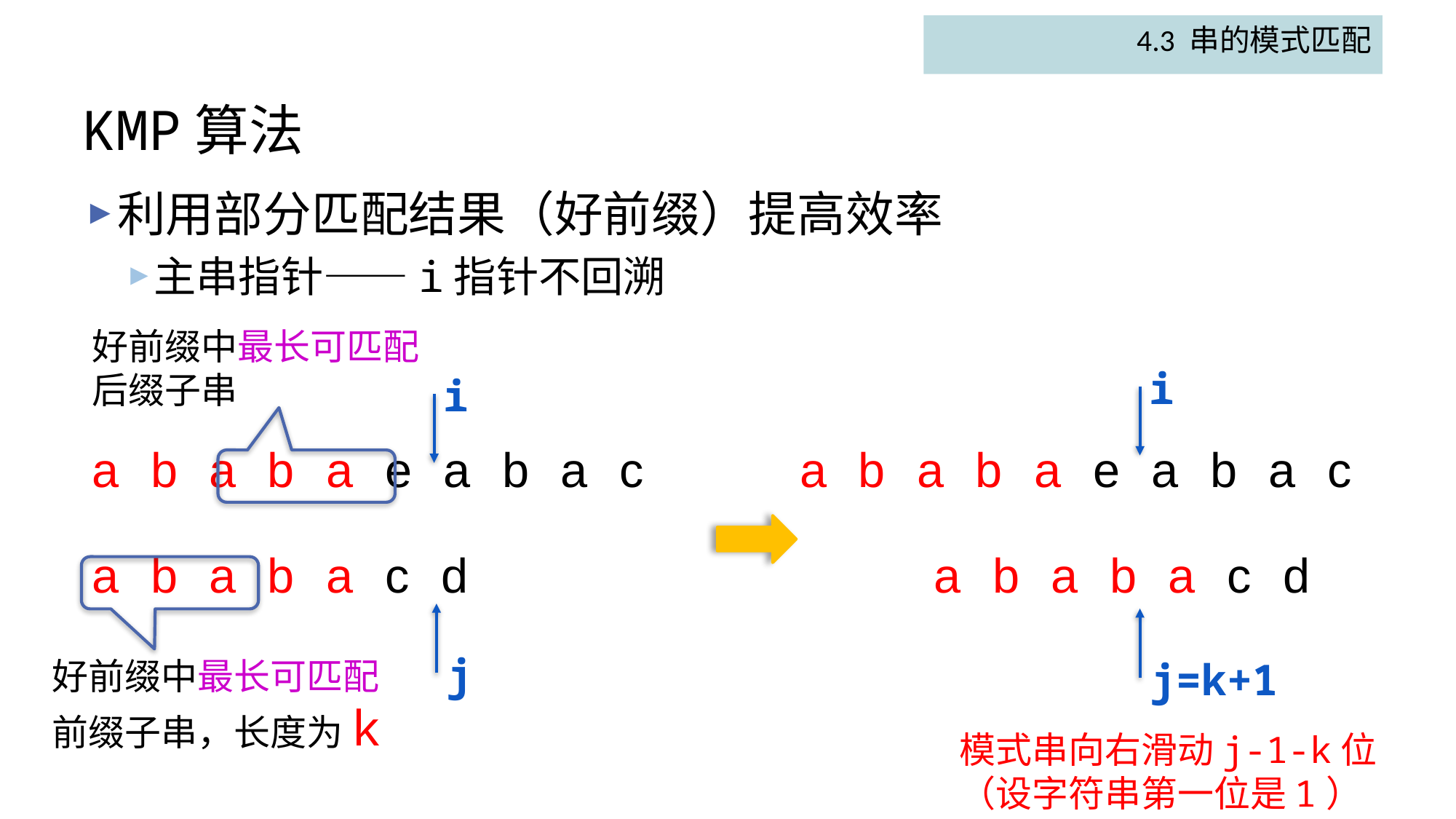

4.3 串的模式匹配

# KMP算法
利用部分匹配结果（好前缀）提高效率
主串指针——i指针不回溯
好前缀中最长可匹配后缀子串
i
i
a b a b a e a b a c
a b a b a e a b a c

a b a b a c d
a b a b a c d

j
j=k+1
好前缀中最长可匹配前缀子串，长度为k
模式串向右滑动j-1-k位
（设字符串第一位是1）